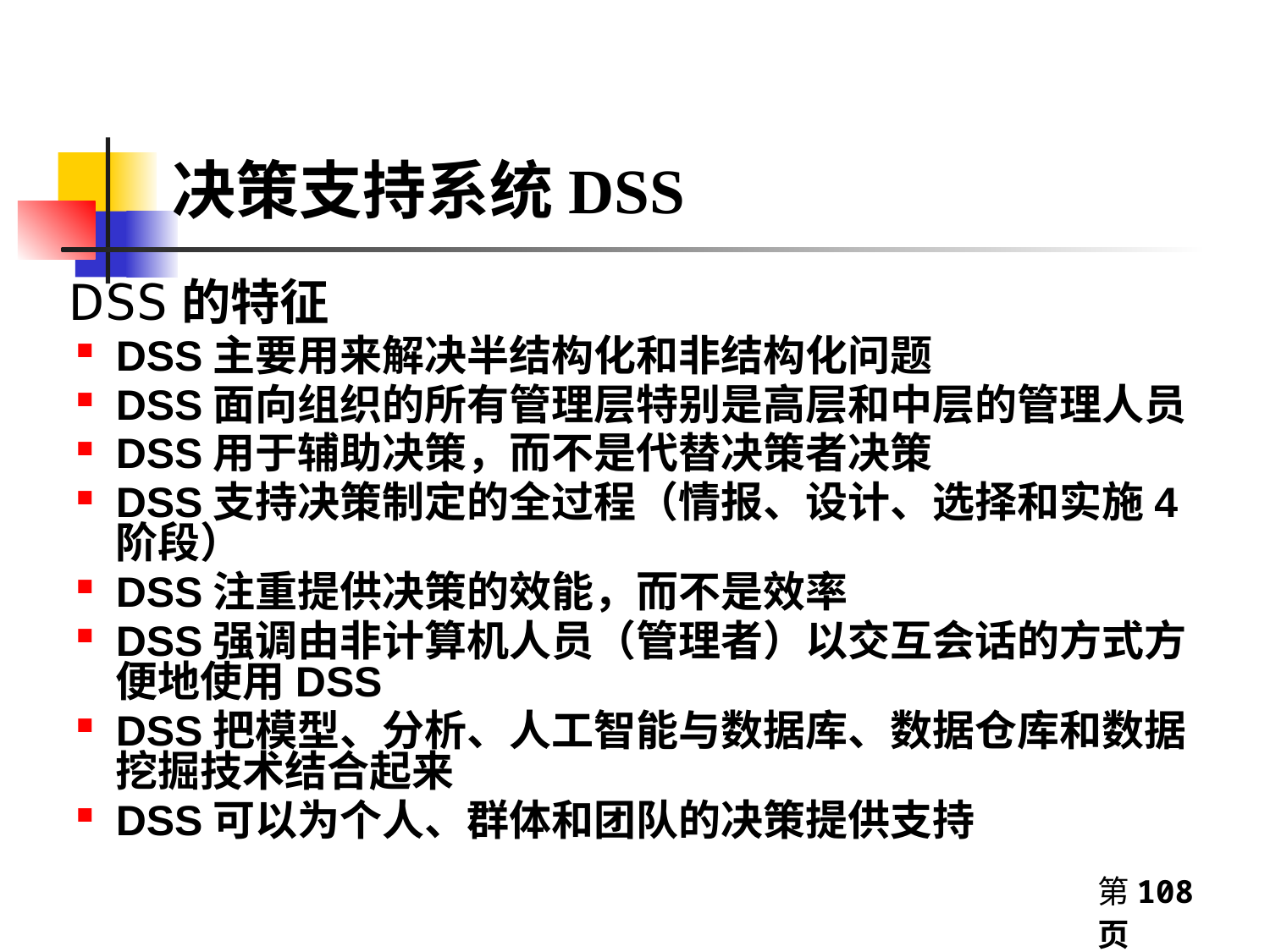

# 决策支持系统DSS
    DSS的特征
DSS主要用来解决半结构化和非结构化问题
DSS面向组织的所有管理层特别是高层和中层的管理人员
DSS用于辅助决策，而不是代替决策者决策
DSS支持决策制定的全过程（情报、设计、选择和实施4阶段）
DSS注重提供决策的效能，而不是效率
DSS强调由非计算机人员（管理者）以交互会话的方式方便地使用DSS
DSS把模型、分析、人工智能与数据库、数据仓库和数据挖掘技术结合起来
DSS可以为个人、群体和团队的决策提供支持